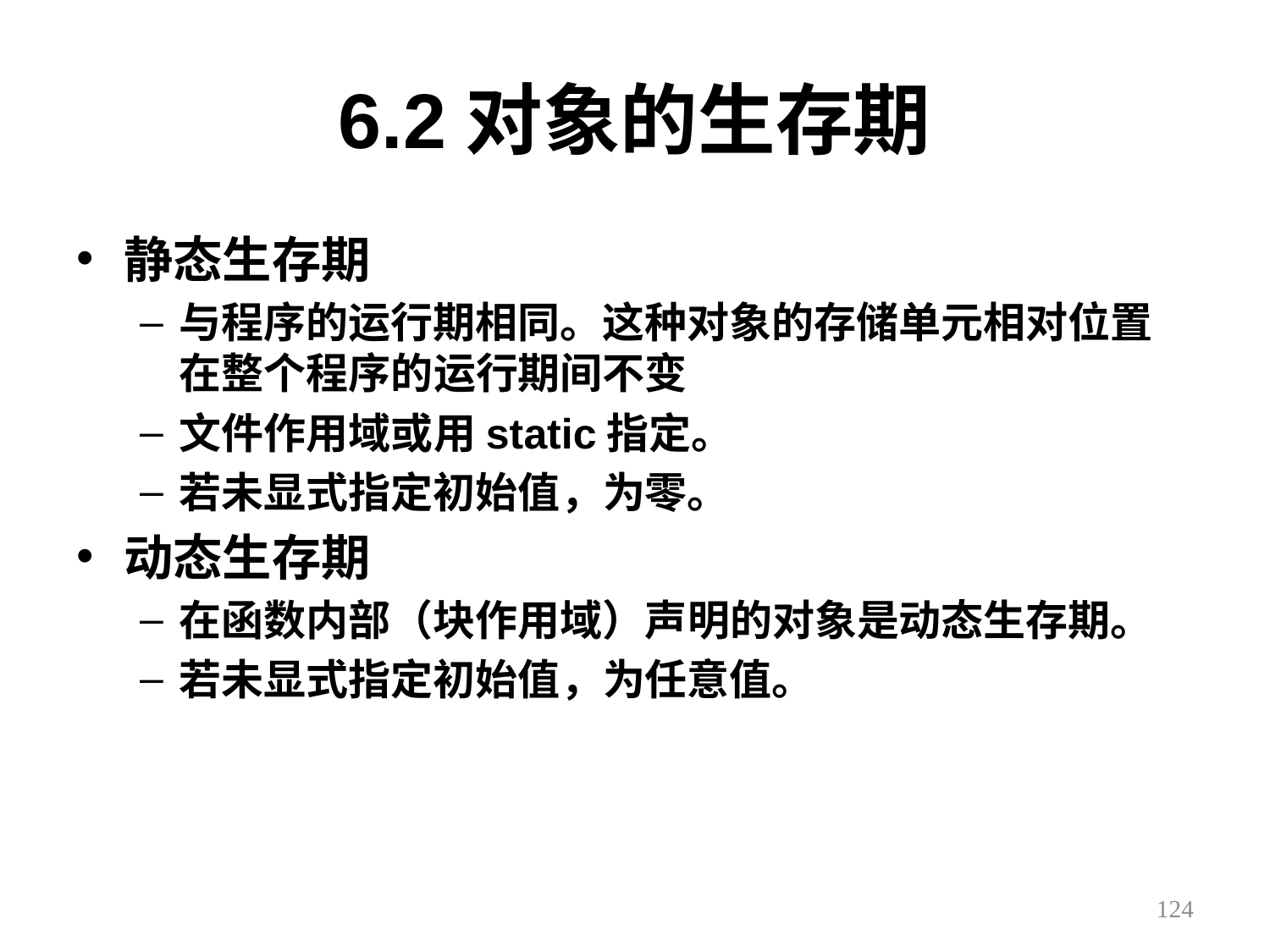

# 6.2对象的生存期
静态生存期
与程序的运行期相同。这种对象的存储单元相对位置在整个程序的运行期间不变
文件作用域或用static指定。
若未显式指定初始值，为零。
动态生存期
在函数内部（块作用域）声明的对象是动态生存期。
若未显式指定初始值，为任意值。
124